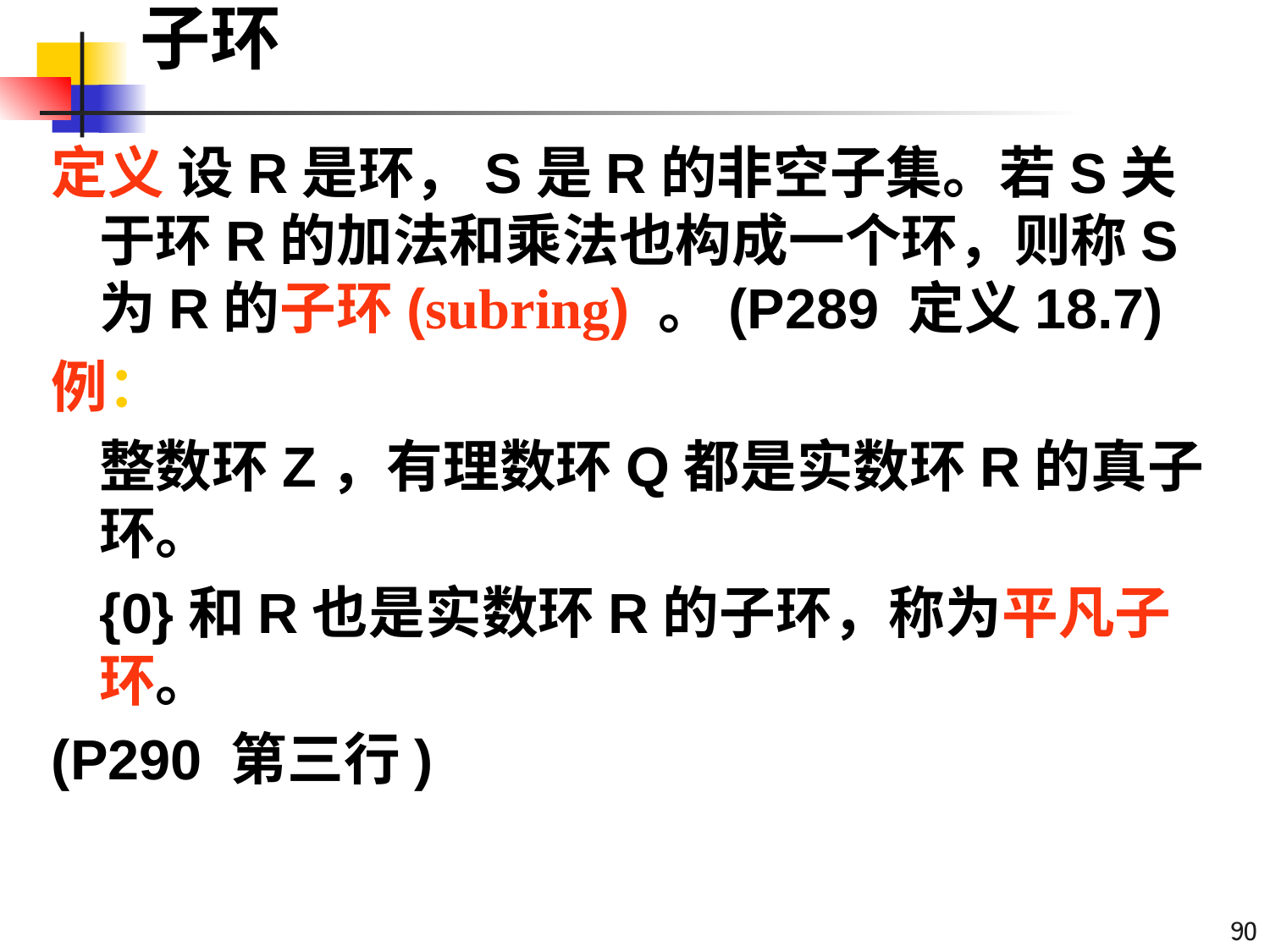

# 子环
定义 设R是环，S是R的非空子集。若S关于环R的加法和乘法也构成一个环，则称S为R的子环(subring) 。(P289 定义18.7)
例：
	整数环Z，有理数环Q都是实数环R的真子环。
	{0}和R也是实数环R的子环，称为平凡子环。
(P290 第三行)
90